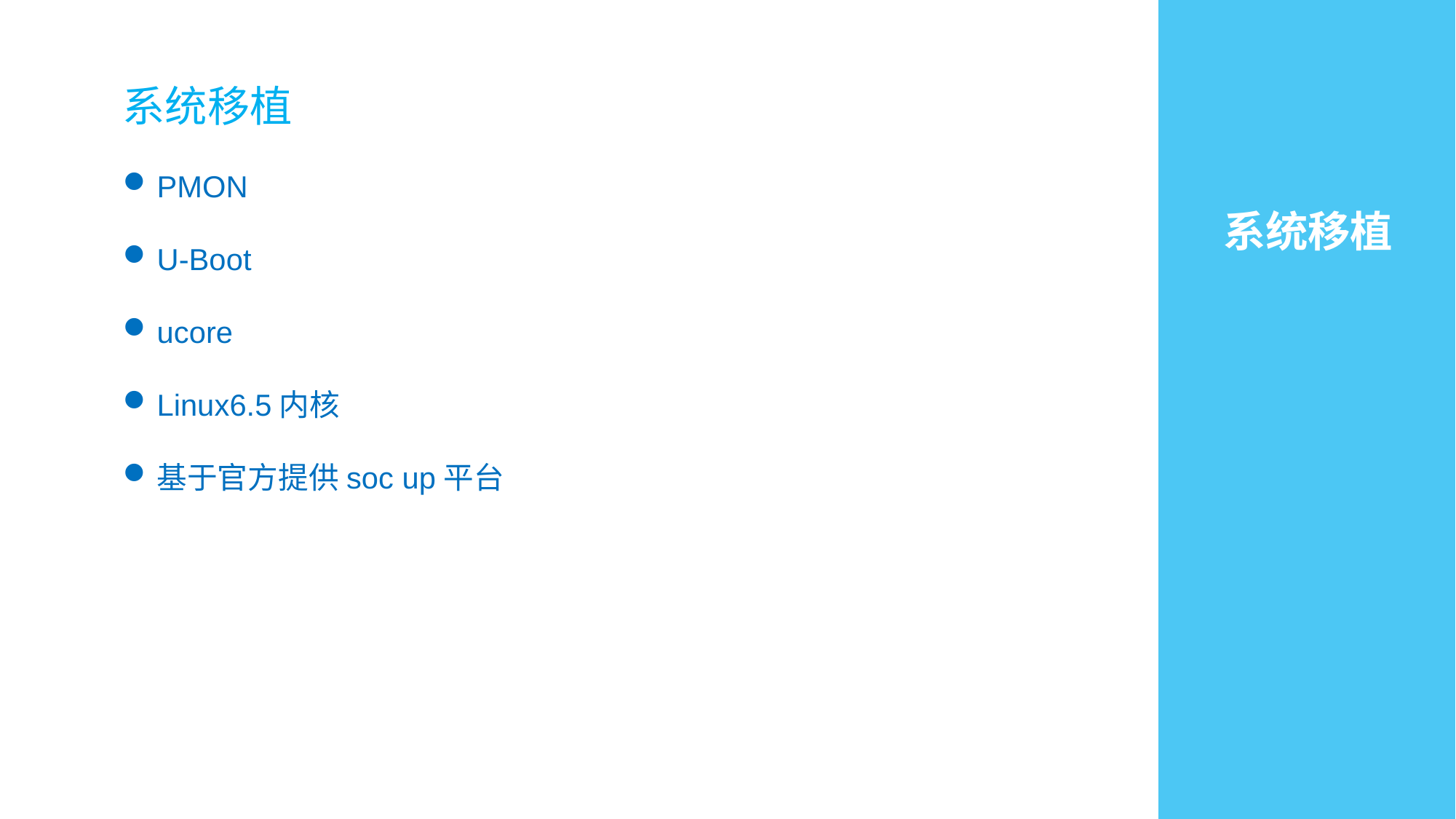

系统移植
PMON
U-Boot
ucore
Linux6.5内核
基于官方提供soc up平台
系统移植